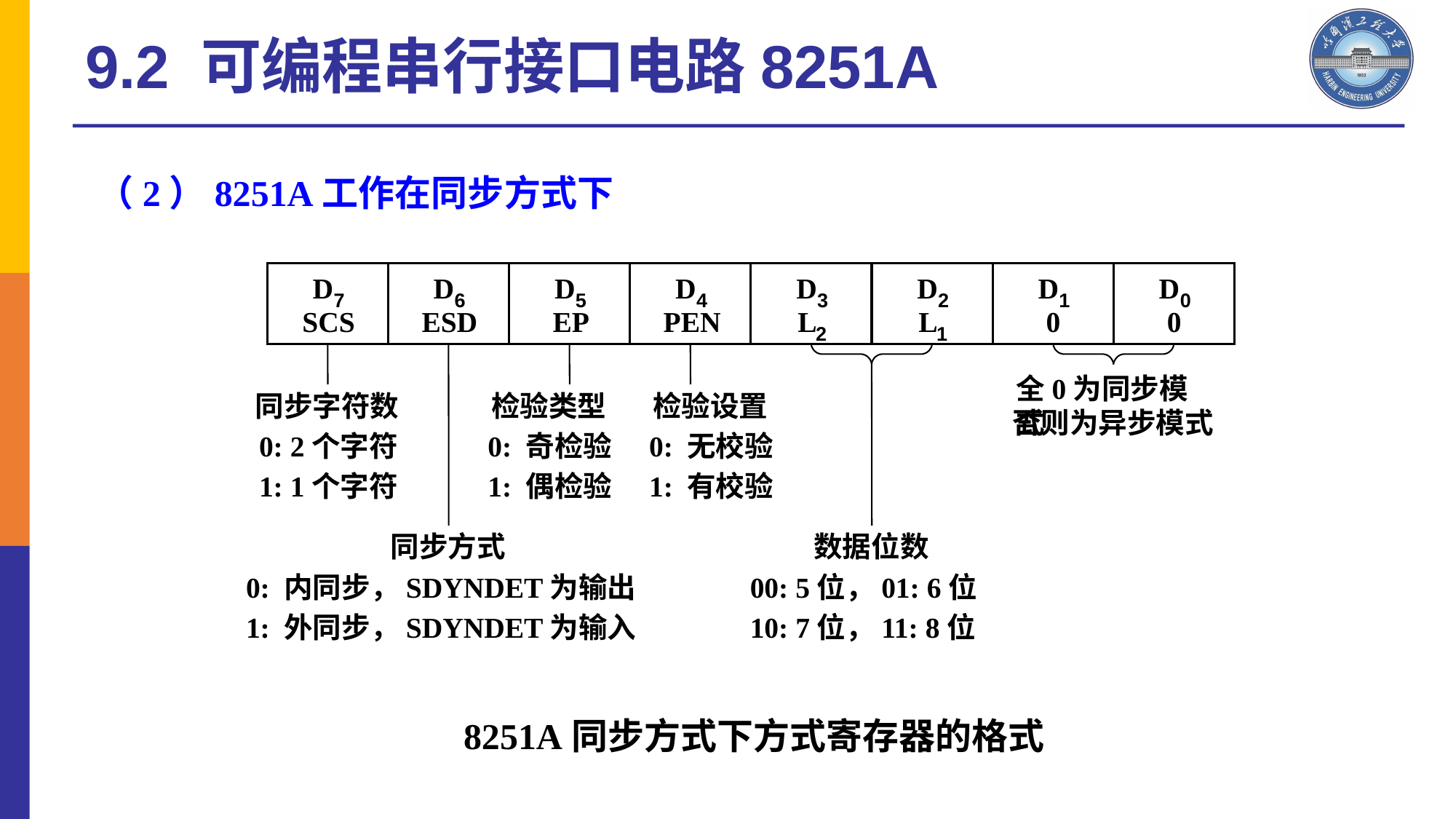

9.2 可编程串行接口电路8251A
（2）8251A工作在同步方式下

D
D
D
D
D
D
D
D
7
6
5
4
3
2
1
0
SCS
ESD
EP
PEN
L
L
0
0
2
1

全0为同步模式
同步字符数
检验类型
检验设置
否则为异步模式
0: 2个字符
0: 奇检验
0: 无校验
1: 1个字符
1: 偶检验
1: 有校验
同步方式
数据位数
0: 内同步，SDYNDET为输出
00: 5位，01: 6位
1: 外同步，SDYNDET为输入
10: 7位，11: 8位
8251A同步方式下方式寄存器的格式